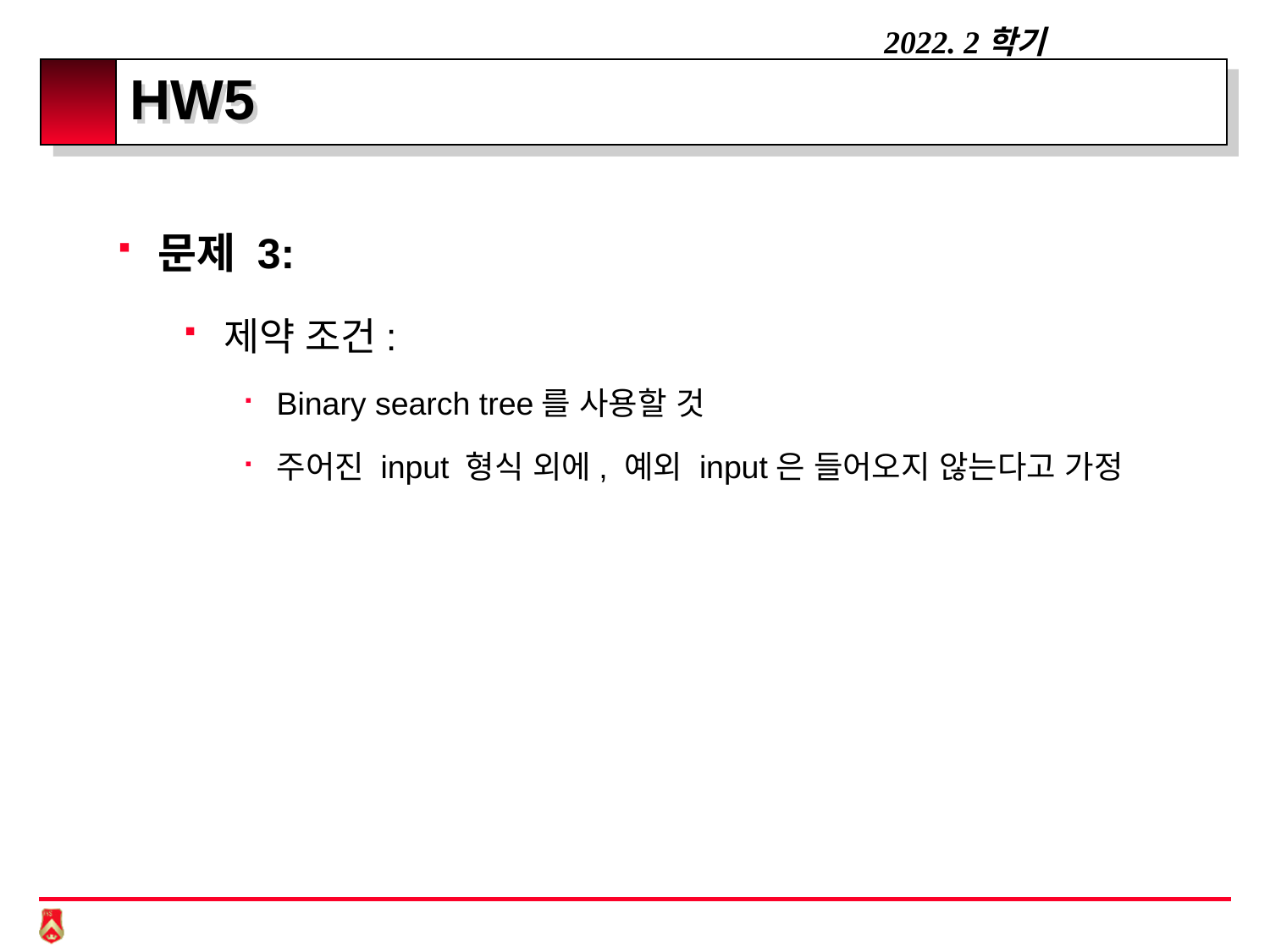

# HW5

문제 3:
제약 조건:
Binary search tree를 사용할 것
주어진 input 형식 외에, 예외 input은 들어오지 않는다고 가정